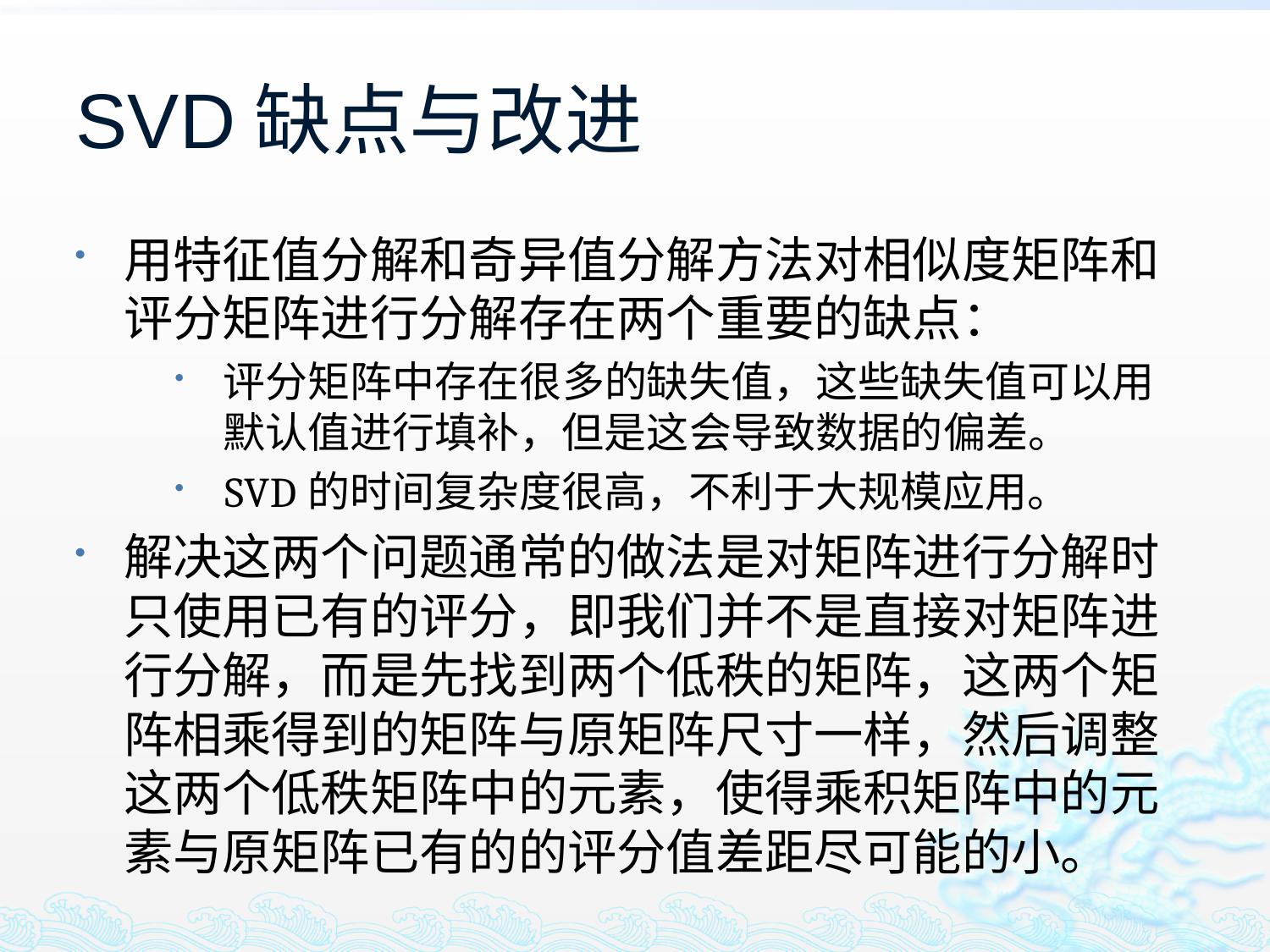

# SVD缺点与改进
用特征值分解和奇异值分解方法对相似度矩阵和评分矩阵进行分解存在两个重要的缺点：
评分矩阵中存在很多的缺失值，这些缺失值可以用默认值进行填补，但是这会导致数据的偏差。
SVD的时间复杂度很高，不利于大规模应用。
解决这两个问题通常的做法是对矩阵进行分解时只使用已有的评分，即我们并不是直接对矩阵进行分解，而是先找到两个低秩的矩阵，这两个矩阵相乘得到的矩阵与原矩阵尺寸一样，然后调整这两个低秩矩阵中的元素，使得乘积矩阵中的元素与原矩阵已有的的评分值差距尽可能的小。